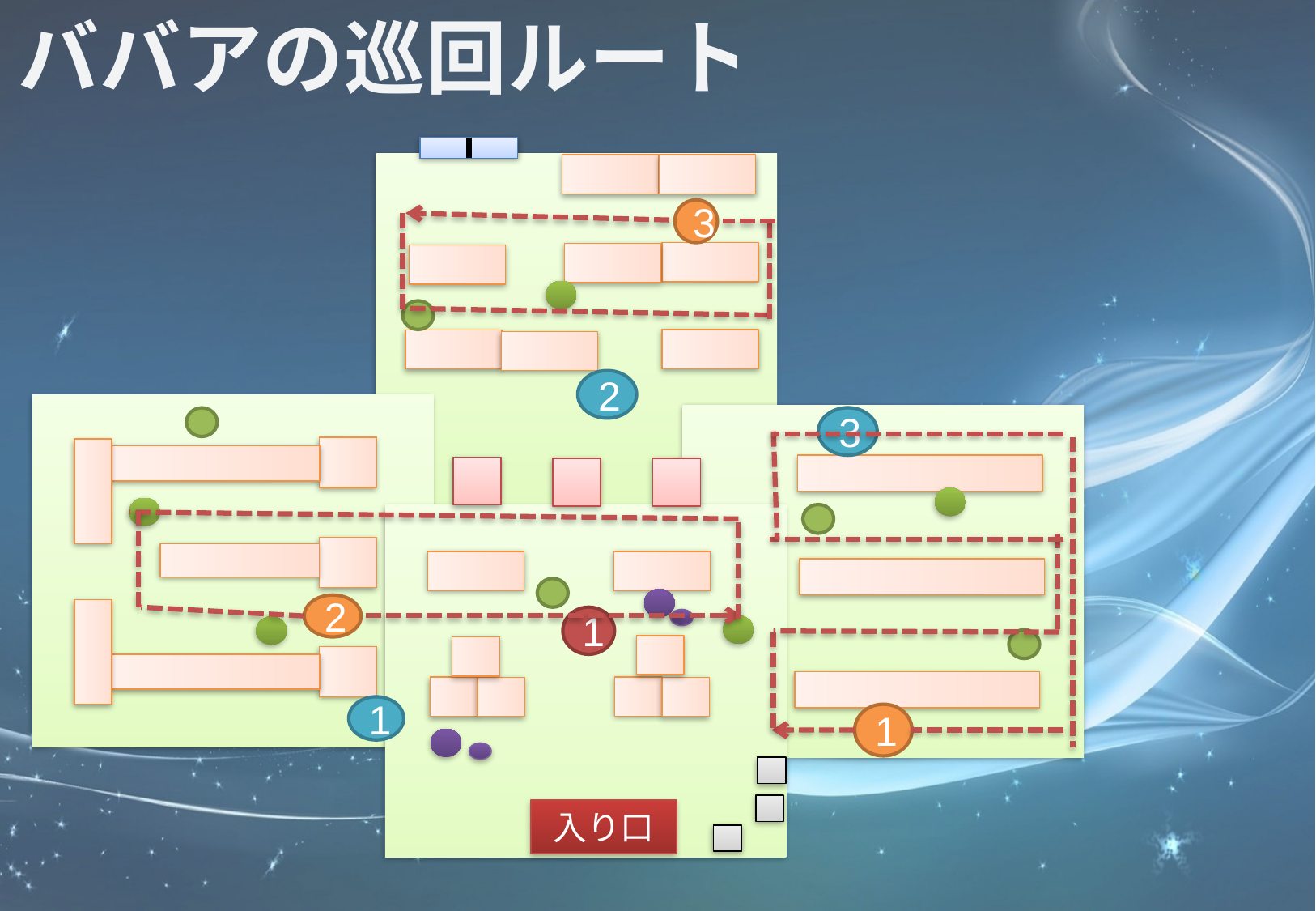

ババアの巡回ルート

入り口

3

2

2
1

1
1

3